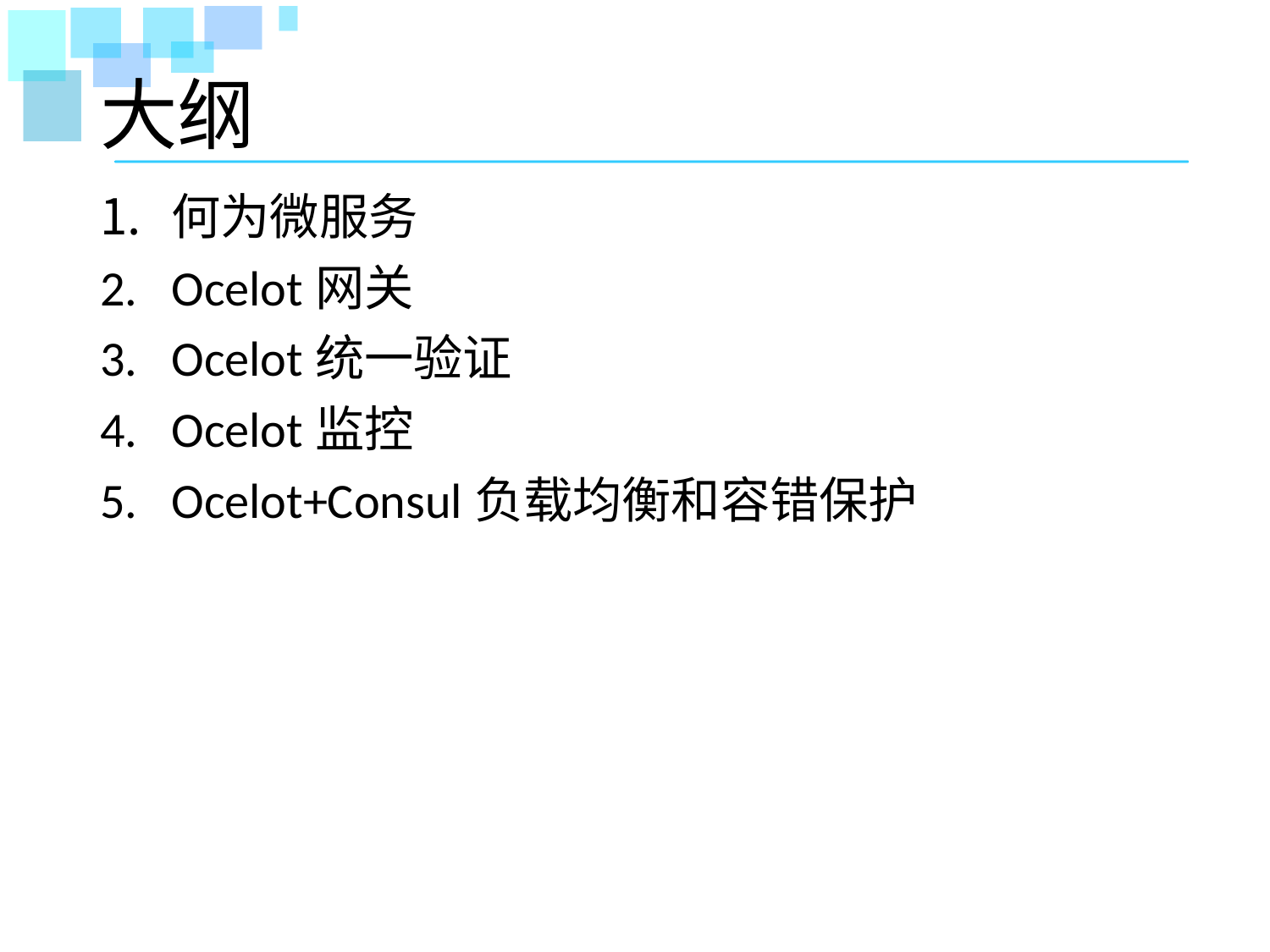

# 大纲
何为微服务
Ocelot网关
Ocelot统一验证
Ocelot监控
Ocelot+Consul负载均衡和容错保护